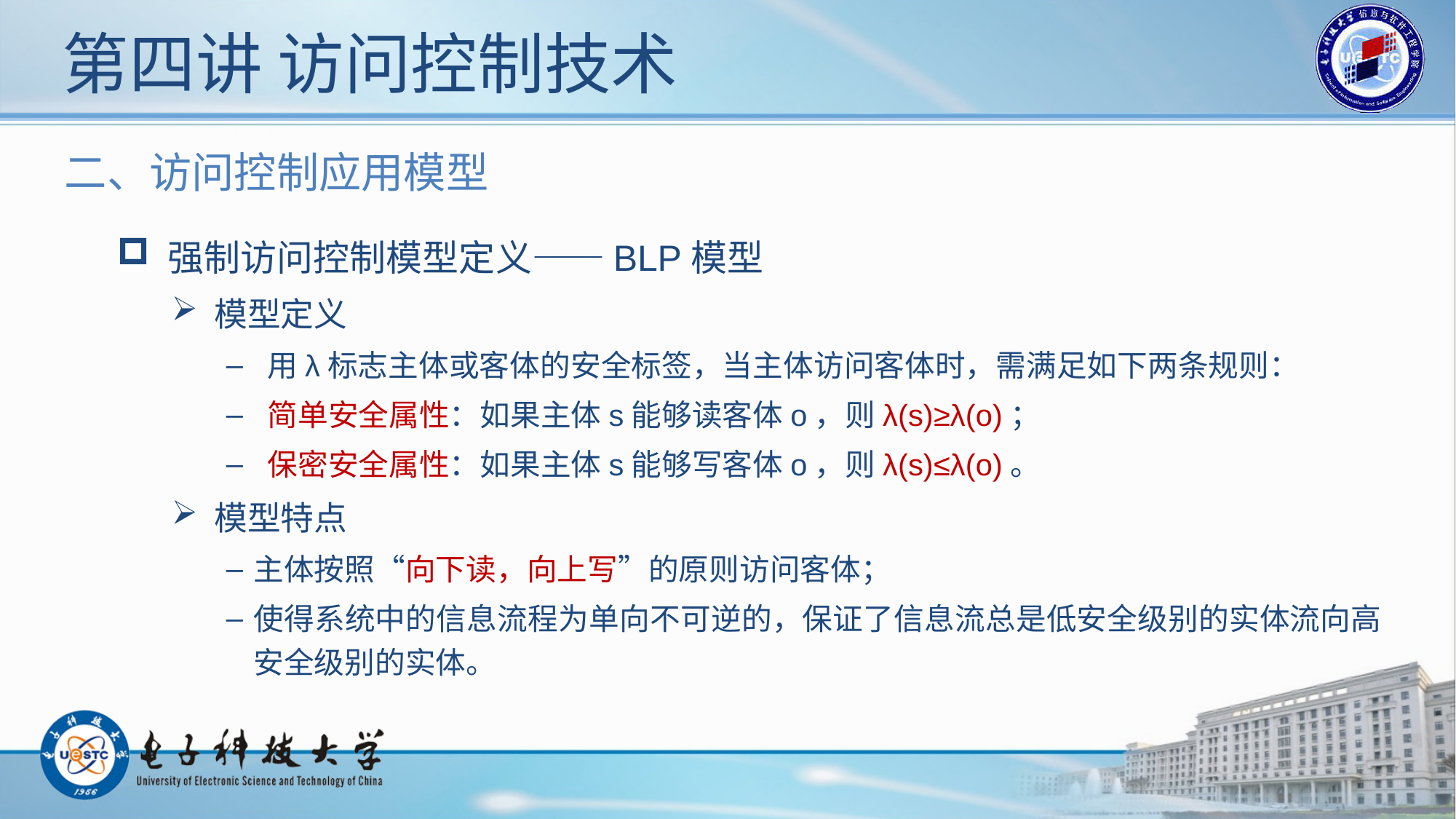

# 第四讲 访问控制技术
二、访问控制应用模型
 强制访问控制模型定义——BLP模型
 模型定义
 用λ标志主体或客体的安全标签，当主体访问客体时，需满足如下两条规则：
 简单安全属性：如果主体s能够读客体o，则λ(s)≥λ(o)；
 保密安全属性：如果主体s能够写客体o，则λ(s)≤λ(o)。
 模型特点
主体按照“向下读，向上写”的原则访问客体；
使得系统中的信息流程为单向不可逆的，保证了信息流总是低安全级别的实体流向高安全级别的实体。